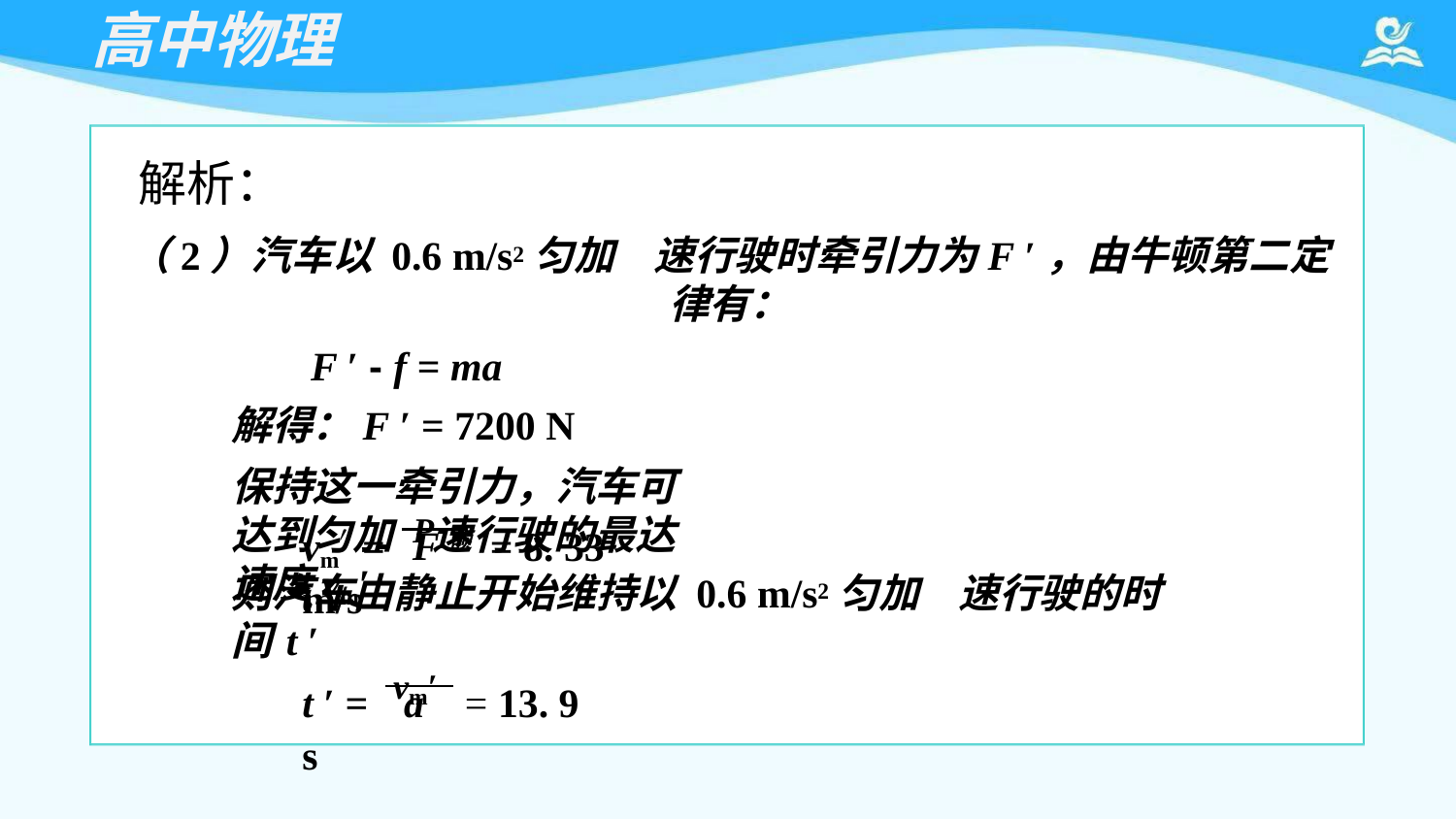

# 高中物理

解析：
（2）汽车以 0.6 m/s2匀加速行驶时牵引力为F ʹ，由牛顿第二定律有：
F ʹ - f = ma
解得：F ʹ = 7200 N
保持这一牵引力，汽车可达到匀加速行驶的最达速度vmʹ
vmʹ =	P额 = 8. 33 m/s
F ʹ
则汽车由静止开始维持以 0.6 m/s2匀加速行驶的时间 t ʹ

t ʹ =	vmʹ	= 13. 9 s
a